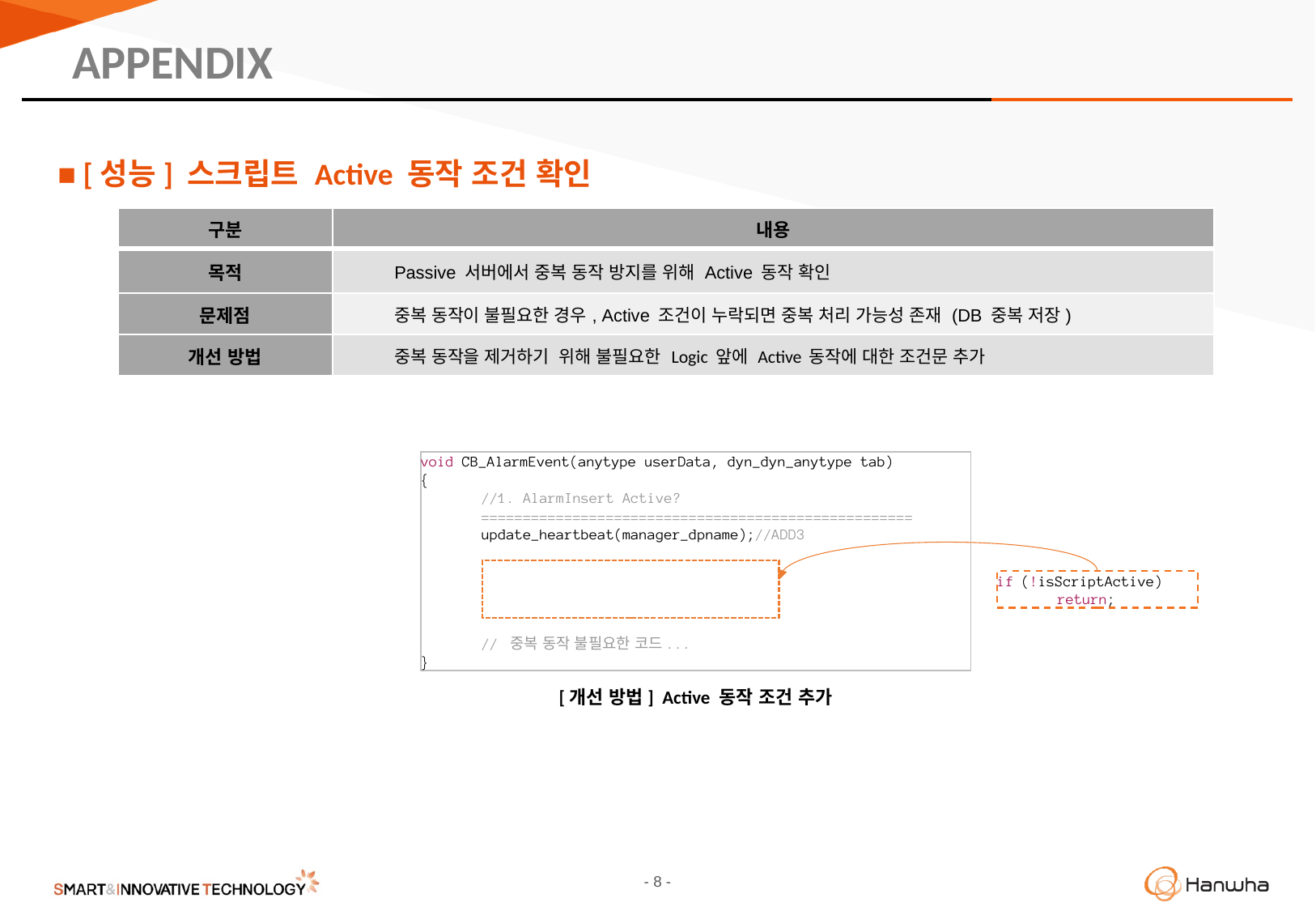

APPENDIX
■ [성능] 스크립트 Active 동작 조건 확인
| 구분 | 내용 |
| --- | --- |
| 목적 | Passive 서버에서 중복 동작 방지를 위해 Active 동작 확인 |
| 문제점 | 중복 동작이 불필요한 경우, Active 조건이 누락되면 중복 처리 가능성 존재 (DB 중복 저장) |
| 개선 방법 | 중복 동작을 제거하기 위해 불필요한 Logic 앞에 Active 동작에 대한 조건문 추가 |
void CB_AlarmEvent(anytype userData, dyn_dyn_anytype tab)
{
//1. AlarmInsert Active? ====================================================
update_heartbeat(manager_dpname);//ADD3

// 중복 동작 불필요한 코드...
}

if (!isScriptActive)
return;
[개선 방법]  Active 동작 조건 추가